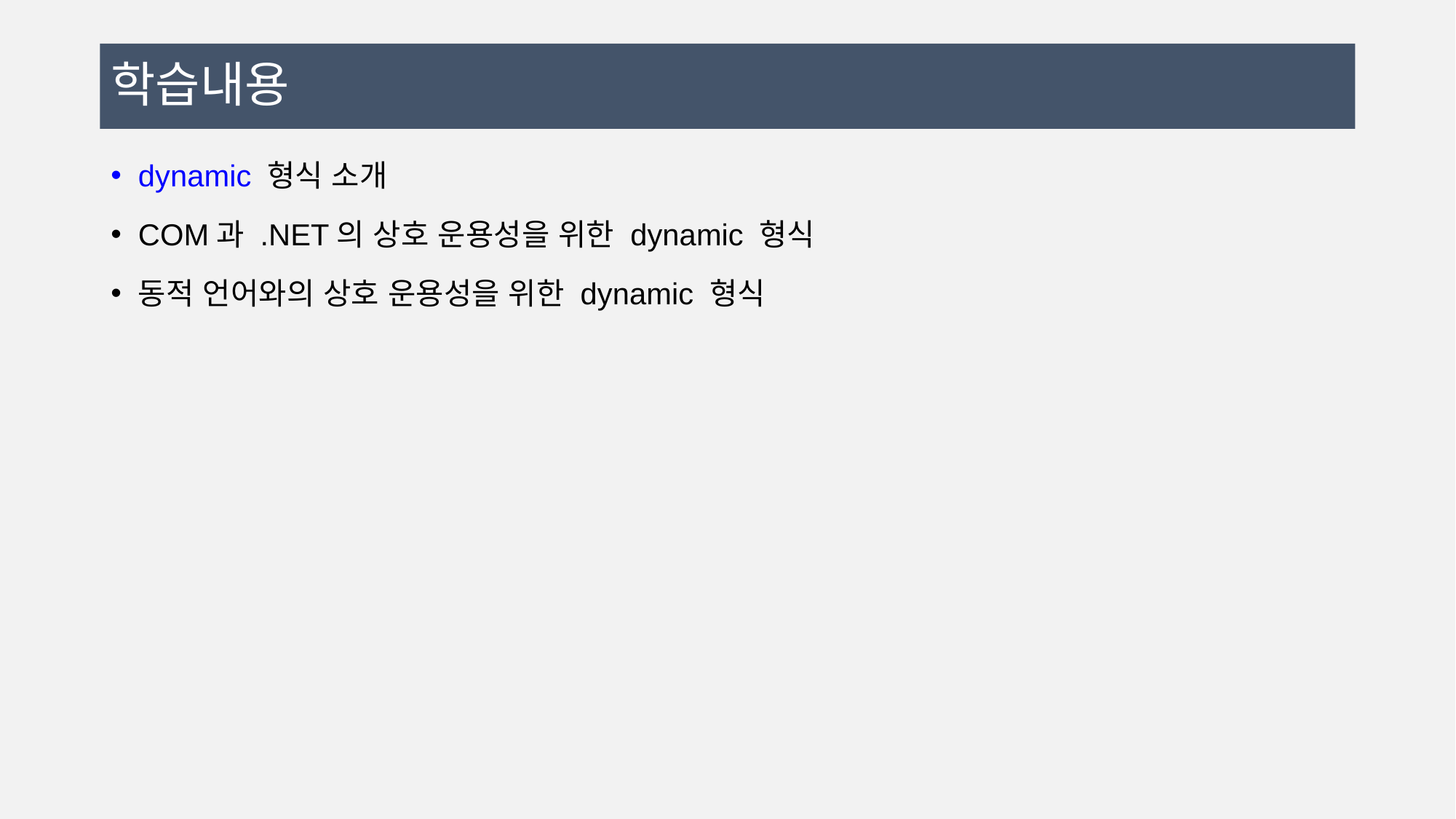

# 학습내용
dynamic 형식 소개
COM과 .NET의 상호 운용성을 위한 dynamic 형식
동적 언어와의 상호 운용성을 위한 dynamic 형식